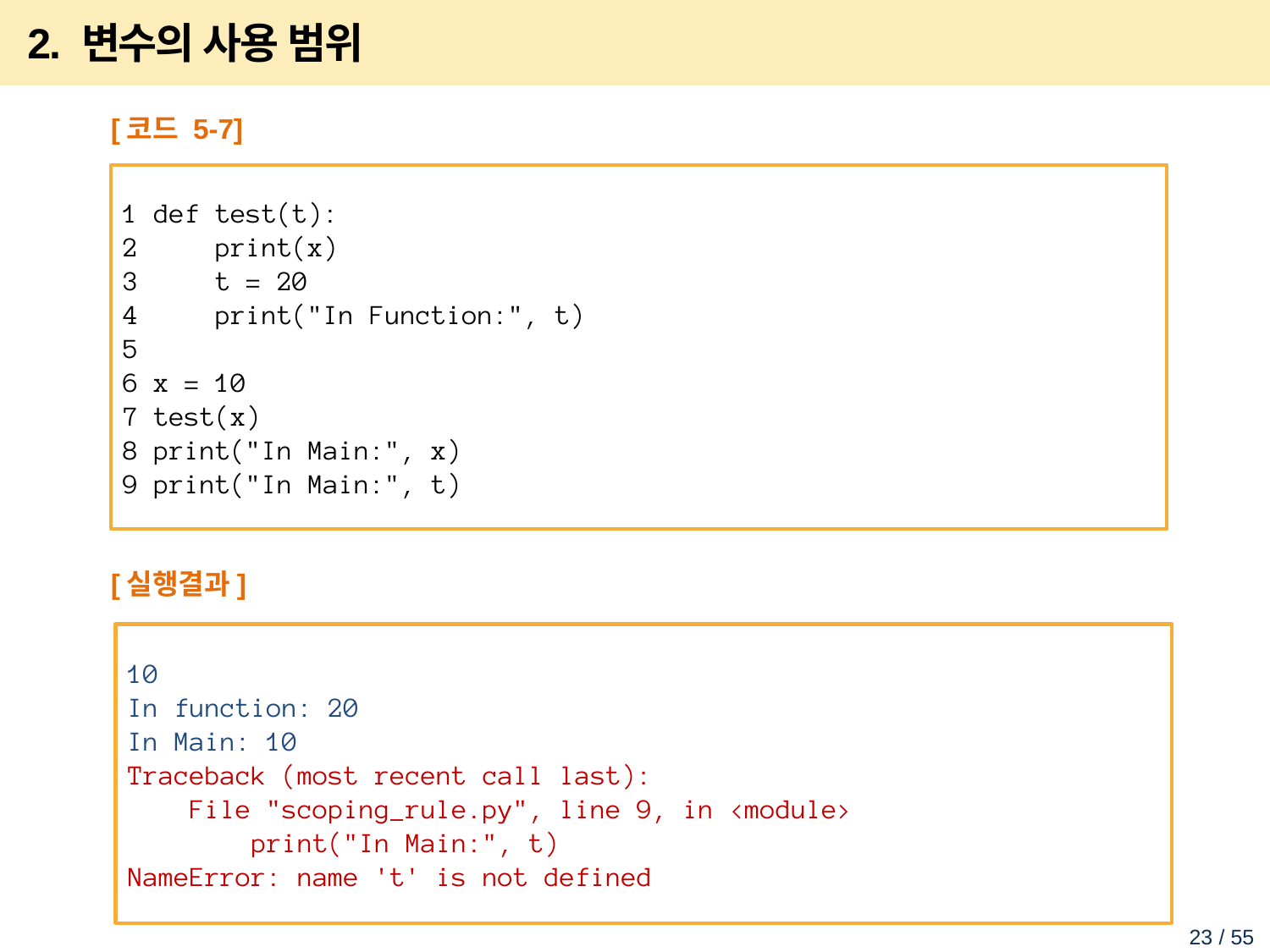

# 2. 변수의 사용 범위
[코드 5-7]
1 def test(t):
2     print(x)
3     t = 20
4     print("In Function:", t)
5
6 x = 10
7 test(x)
8 print("In Main:", x)
9 print("In Main:", t)
[실행결과]
10
In function: 20
In Main: 10
Traceback (most recent call last):
    File "scoping_rule.py", line 9, in <module>
        print("In Main:", t)
NameError: name 't' is not defined